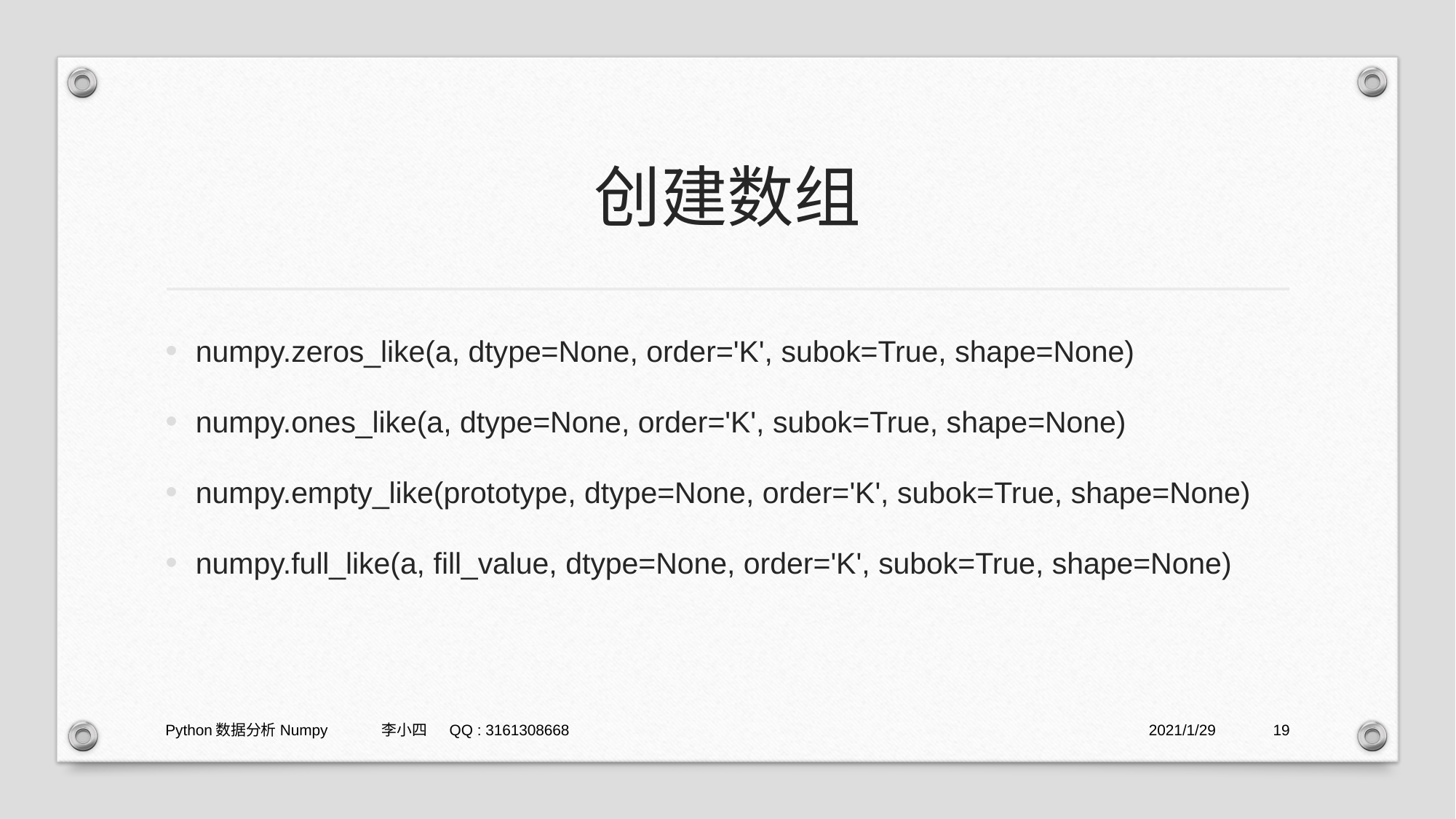

# 创建数组
numpy.zeros_like(a, dtype=None, order='K', subok=True, shape=None)
numpy.ones_like(a, dtype=None, order='K', subok=True, shape=None)
numpy.empty_like(prototype, dtype=None, order='K', subok=True, shape=None)
numpy.full_like(a, fill_value, dtype=None, order='K', subok=True, shape=None)
Python数据分析Numpy            李小四    QQ : 3161308668
2021/1/29
19